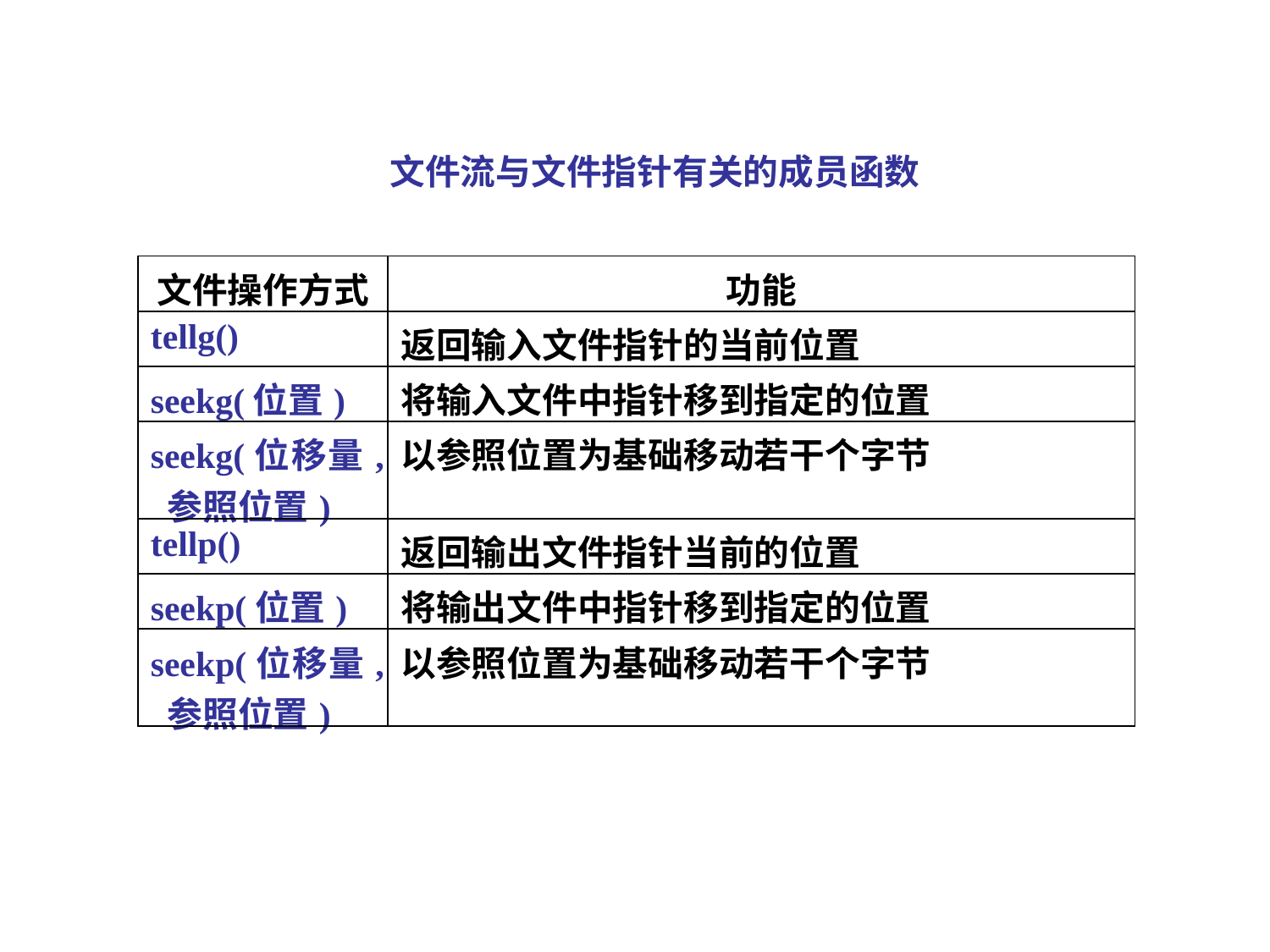

文件流与文件指针有关的成员函数
| 文件操作方式 | 功能 |
| --- | --- |
| tellg() | 返回输入文件指针的当前位置 |
| seekg(位置) | 将输入文件中指针移到指定的位置 |
| seekg(位移量, 参照位置) | 以参照位置为基础移动若干个字节 |
| tellp() | 返回输出文件指针当前的位置 |
| seekp(位置) | 将输出文件中指针移到指定的位置 |
| seekp(位移量, 参照位置) | 以参照位置为基础移动若干个字节 |